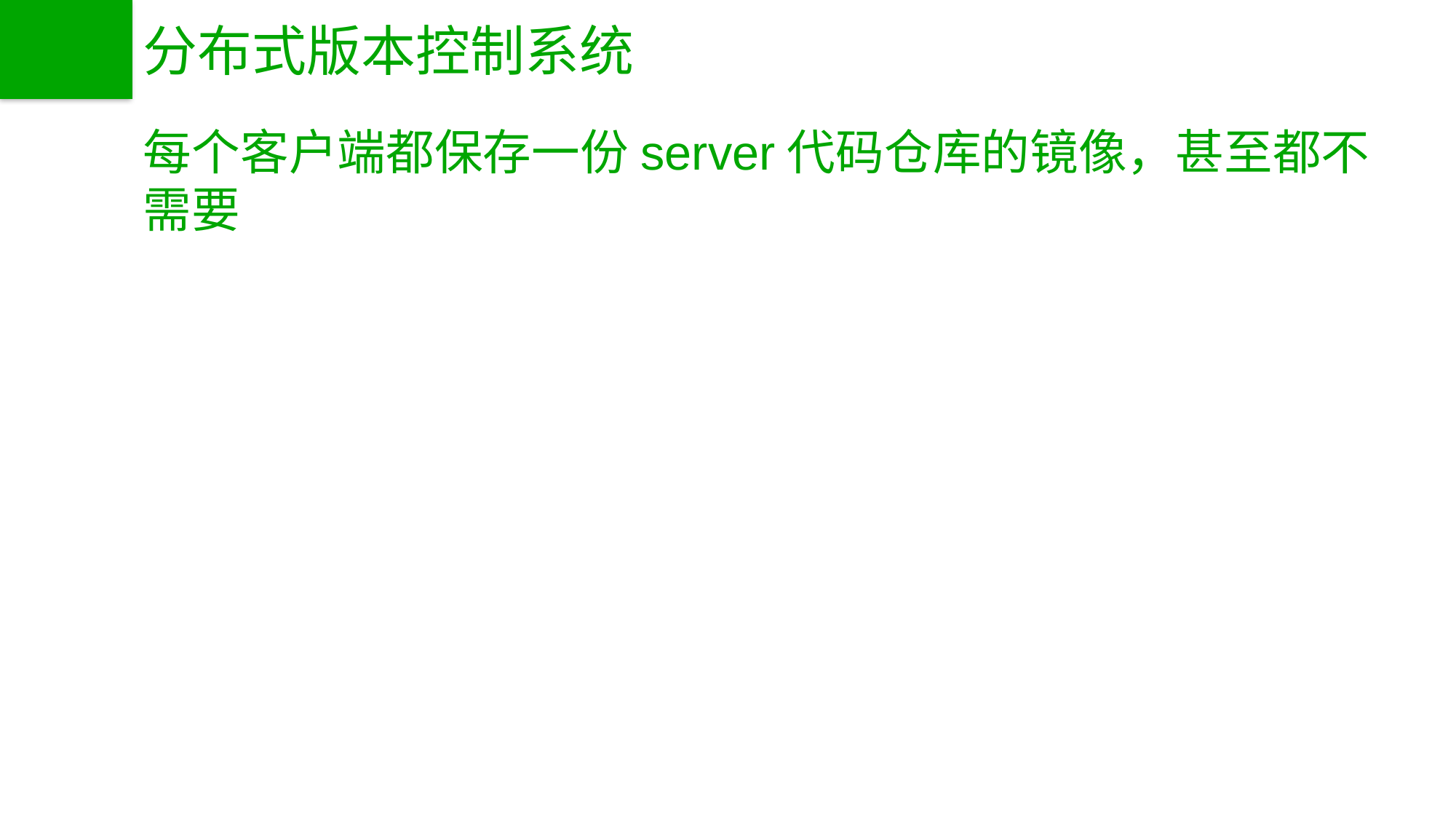

# 分布式版本控制系统
每个客户端都保存一份server代码仓库的镜像，甚至都不需要